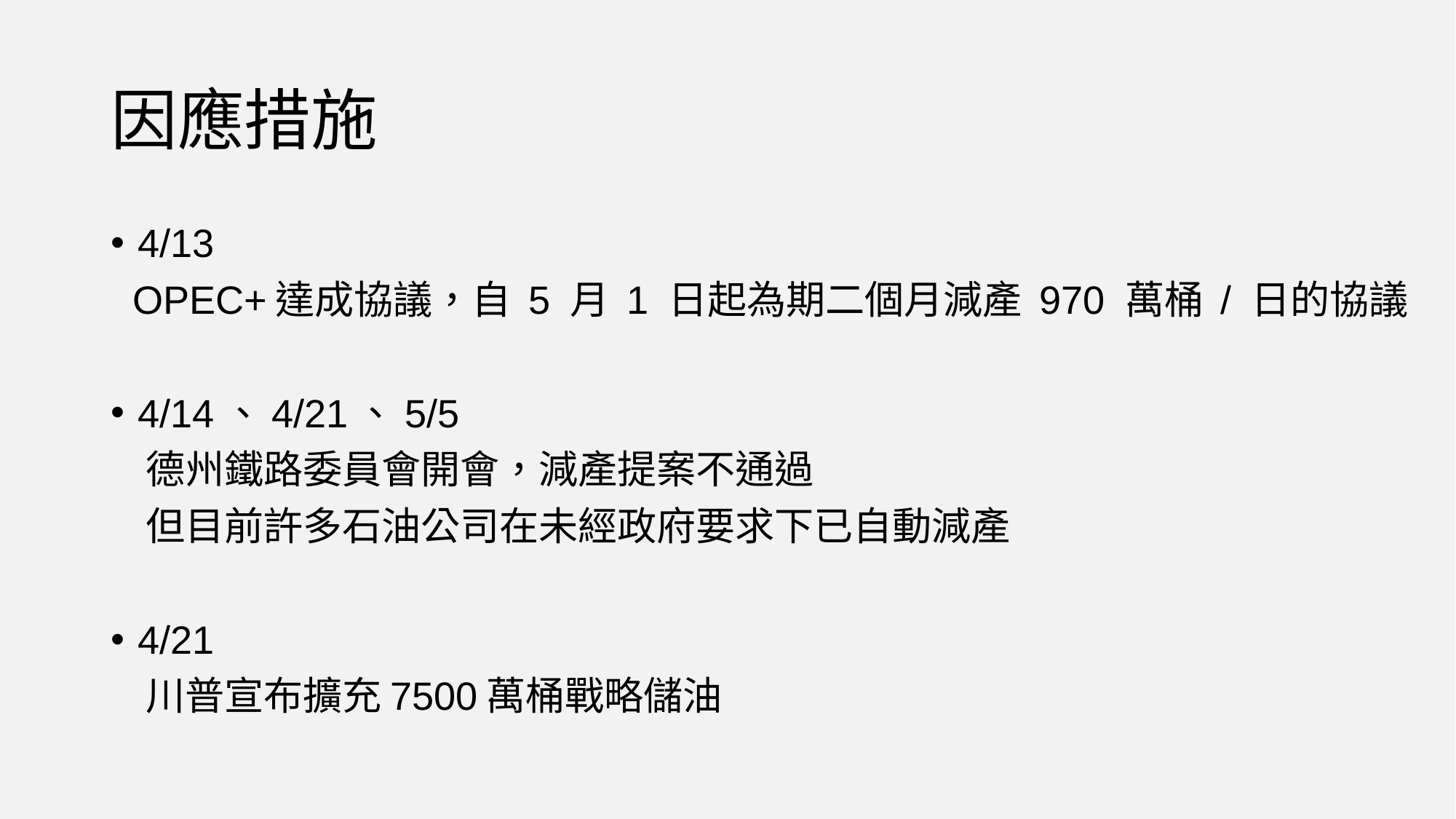

# 因應措施
4/13
  OPEC+達成協議，自 5 月 1 日起為期二個月減產 970 萬桶 / 日的協議

4/14、4/21、5/5
   德州鐵路委員會開會，減產提案不通過
   但目前許多石油公司在未經政府要求下已自動減產

4/21
   川普宣布擴充7500萬桶戰略儲油